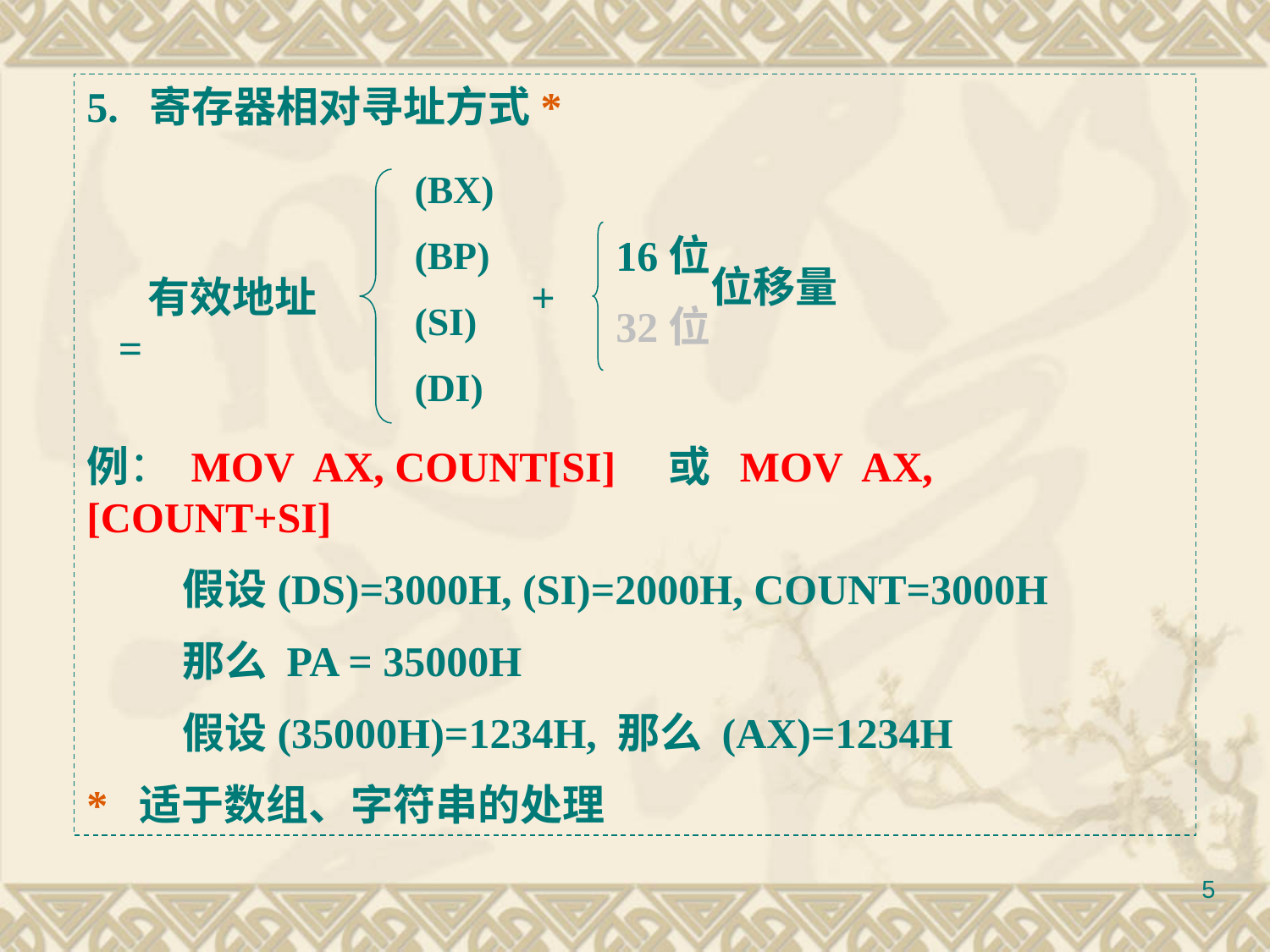

5.  寄存器相对寻址方式*

例： MOV  AX, COUNT[SI]    或  MOV  AX, [COUNT+SI]
         假设(DS)=3000H, (SI)=2000H, COUNT=3000H
         那么 PA = 35000H
         假设(35000H)=1234H, 那么 (AX)=1234H
*  适于数组、字符串的处理
(BX)
(BP)
(SI)
(DI)

16位
32位
位移量
  有效地址 =
+
5